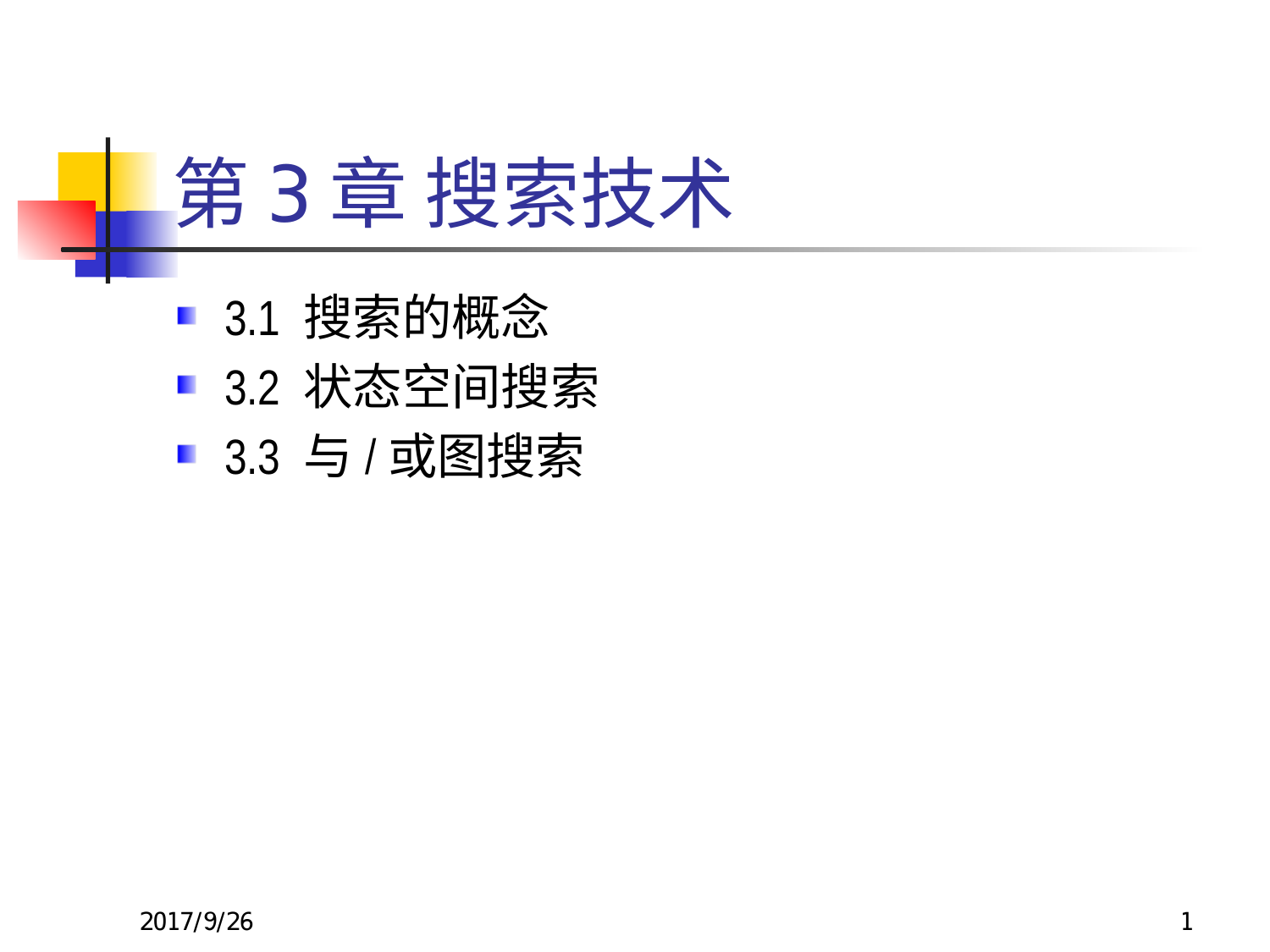

# 第3章 搜索技术
3.1 搜索的概念
3.2 状态空间搜索
3.3 与/或图搜索
2017/9/26
1